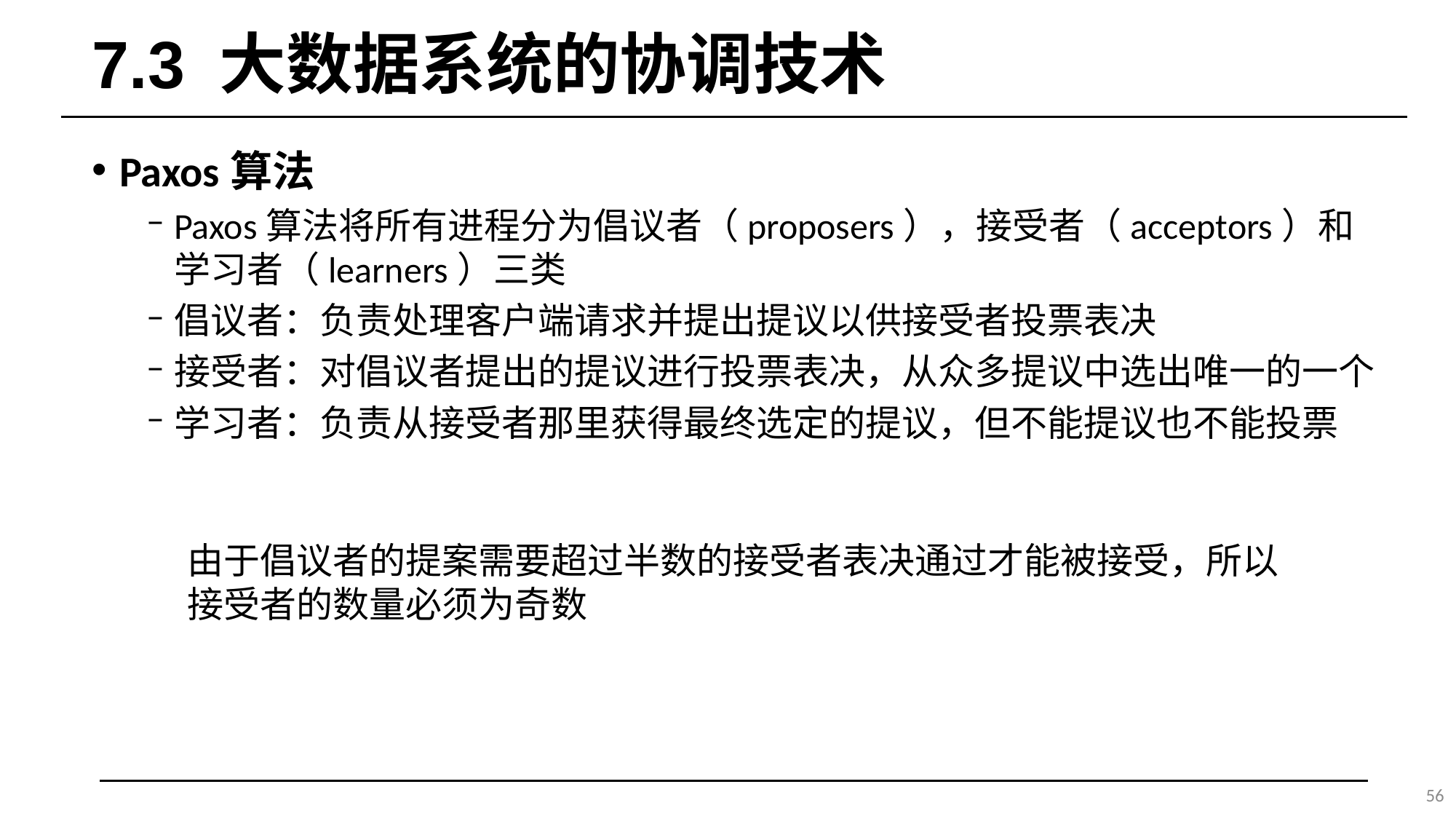

# 7.3 大数据系统的协调技术
Paxos算法
Paxos算法将所有进程分为倡议者（proposers），接受者（acceptors）和学习者（learners）三类
倡议者：负责处理客户端请求并提出提议以供接受者投票表决
接受者：对倡议者提出的提议进行投票表决，从众多提议中选出唯一的一个
学习者：负责从接受者那里获得最终选定的提议，但不能提议也不能投票

由于倡议者的提案需要超过半数的接受者表决通过才能被接受，所以接受者的数量必须为奇数
56